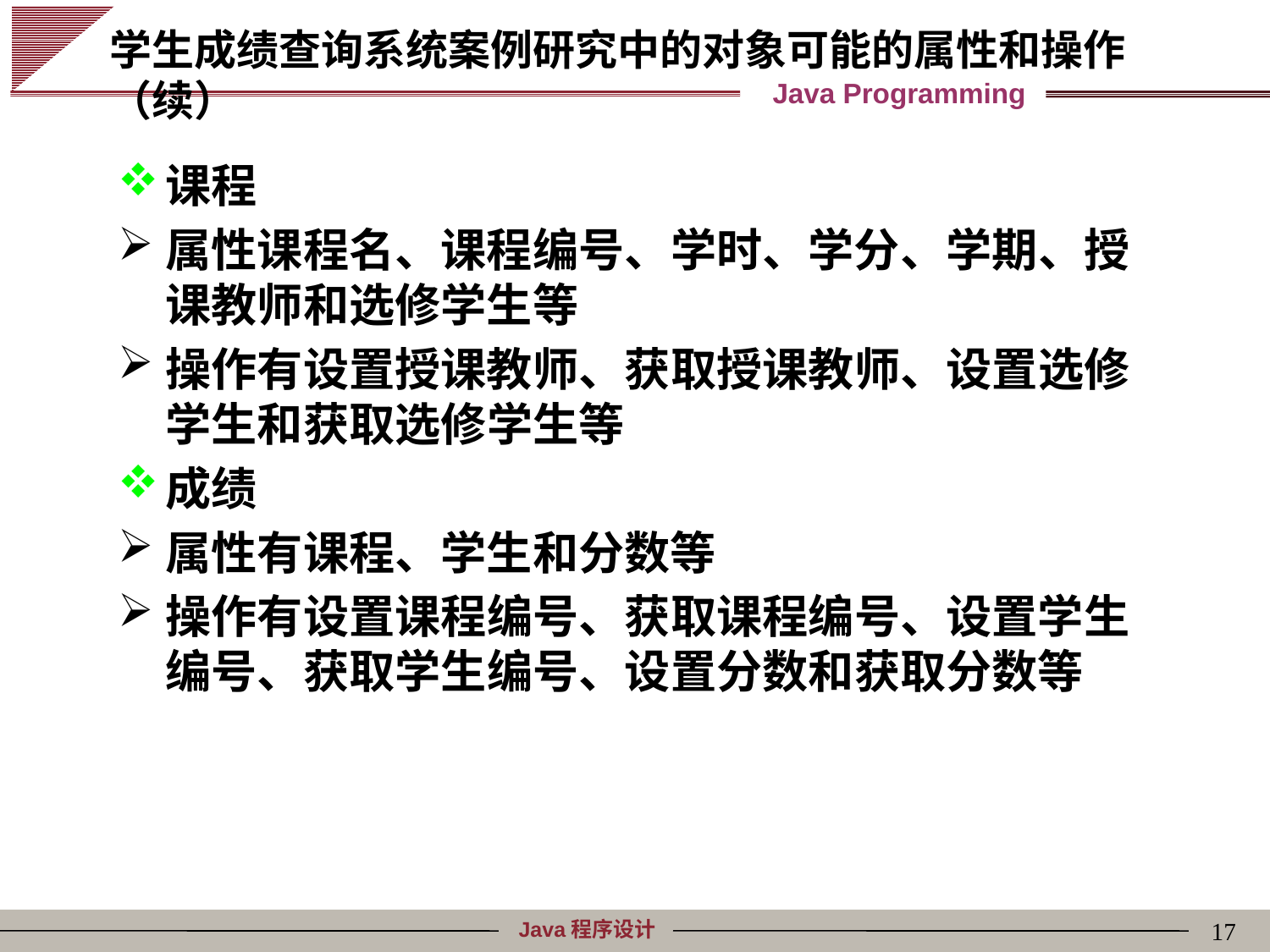

# 学生成绩查询系统案例研究中的对象可能的属性和操作（续）
课程
属性课程名、课程编号、学时、学分、学期、授课教师和选修学生等
操作有设置授课教师、获取授课教师、设置选修学生和获取选修学生等
成绩
属性有课程、学生和分数等
操作有设置课程编号、获取课程编号、设置学生编号、获取学生编号、设置分数和获取分数等